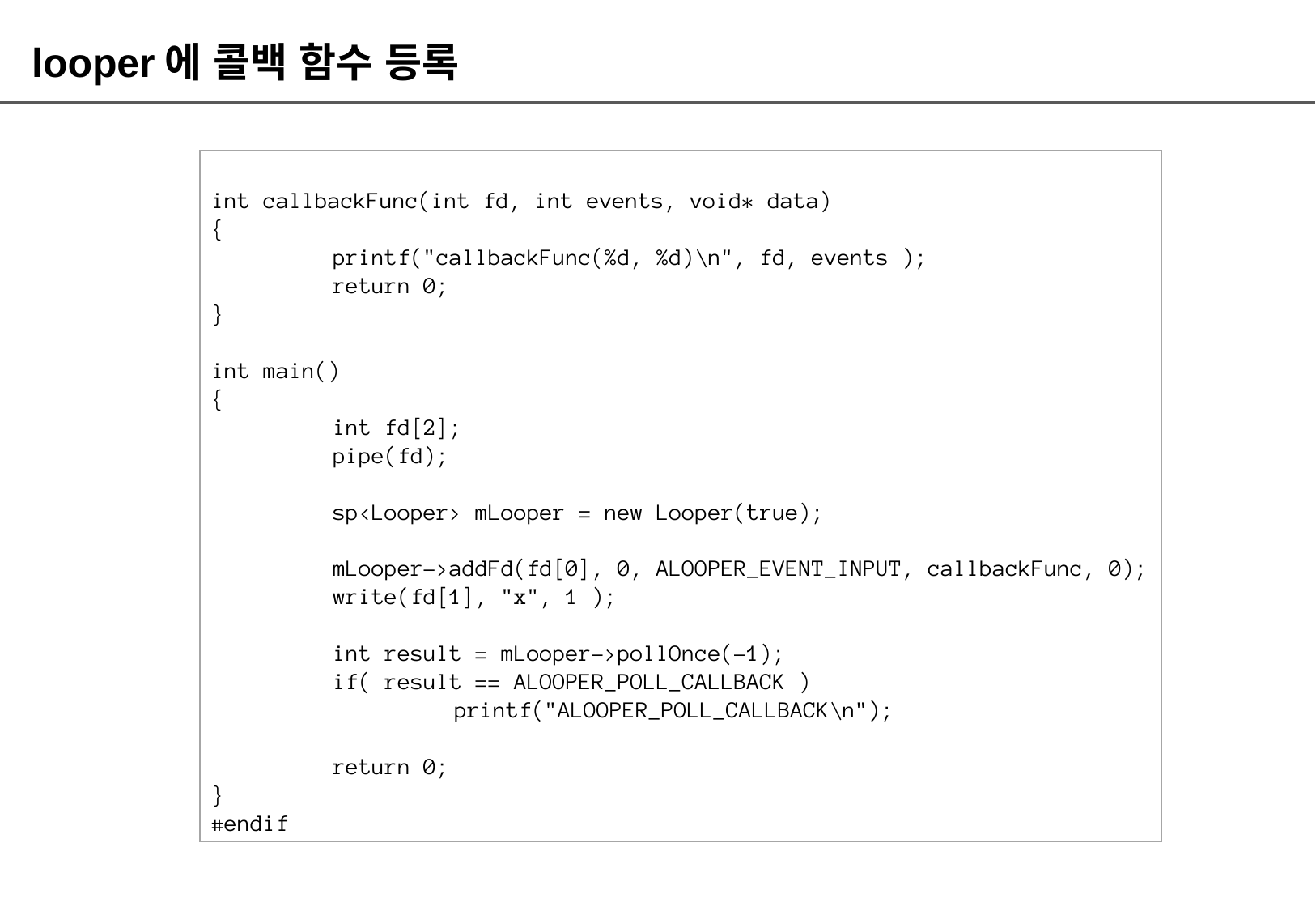

# looper에 콜백 함수 등록

int callbackFunc(int fd, int events, void* data)
{
	printf("callbackFunc(%d, %d)\n", fd, events );
	return 0;
}

int main()
{
	int fd[2];
	pipe(fd);

	sp<Looper> mLooper = new Looper(true);

	mLooper->addFd(fd[0], 0, ALOOPER_EVENT_INPUT, callbackFunc, 0);
	write(fd[1], "x", 1 );

	int result = mLooper->pollOnce(-1);
	if( result == ALOOPER_POLL_CALLBACK )
		printf("ALOOPER_POLL_CALLBACK\n");

	return 0;
}
#endif